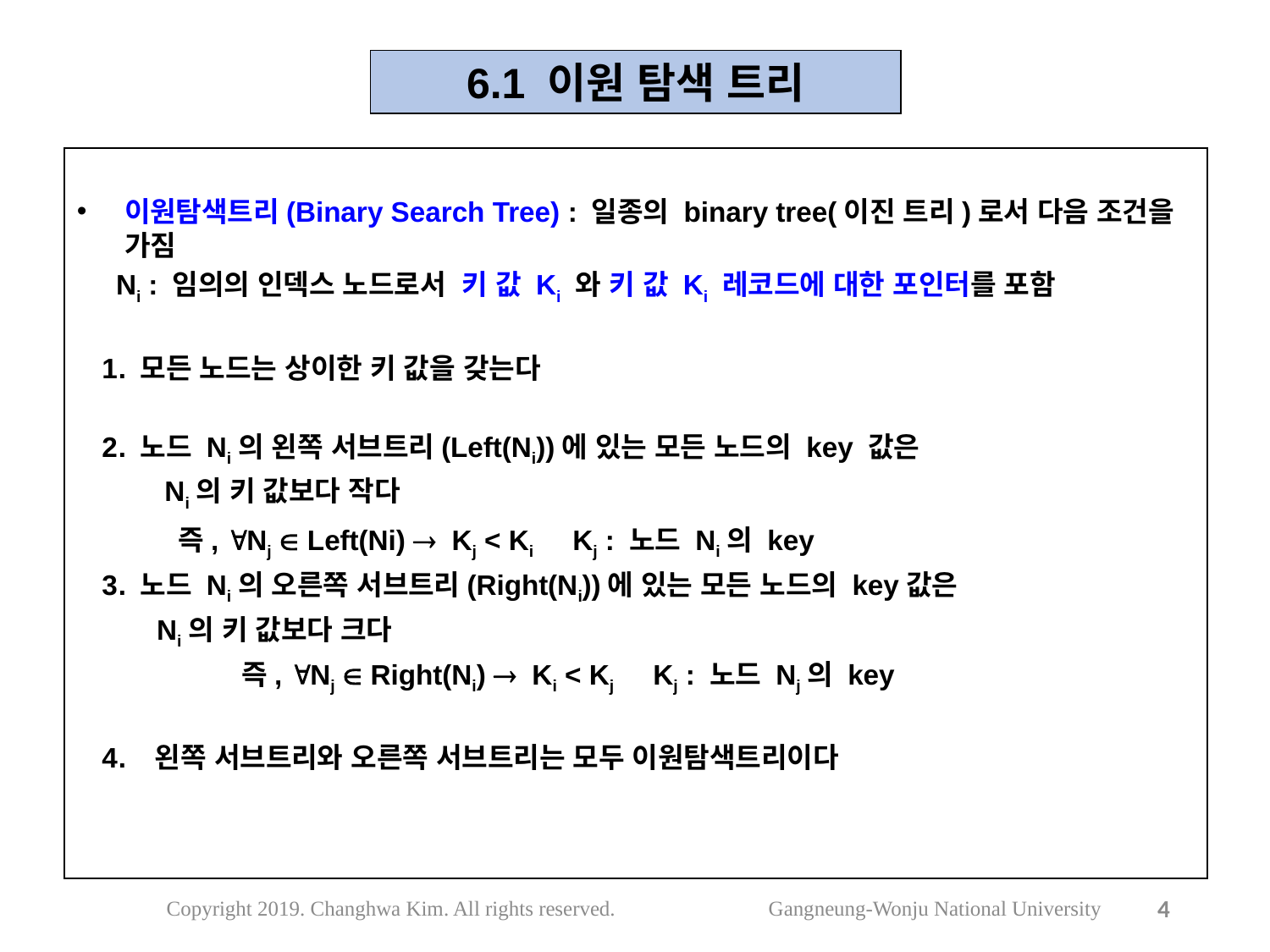

6.1 이원 탐색 트리

이원탐색트리(Binary Search Tree) : 일종의 binary tree(이진 트리)로서 다음 조건을 가짐
     Ni : 임의의 인덱스 노드로서  키 값 Ki 와 키 값 Ki 레코드에 대한 포인터를 포함

모든 노드는 상이한 키 값을 갖는다

노드 Ni의 왼쪽 서브트리(Left(Ni))에 있는 모든 노드의 key 값은
        Ni의 키 값보다 작다
	    즉, ∀Nj ∈ Left(Ni) →  Kj < Ki     Kj : 노드 Ni의 key
노드 Ni의 오른쪽 서브트리(Right(Ni))에 있는 모든 노드의 key값은
       Ni의 키 값보다 크다
                 즉, ∀Nj ∈ Right(Ni) →  Ki < Kj     Kj : 노드 Nj의 key

 왼쪽 서브트리와 오른쪽 서브트리는 모두 이원탐색트리이다
Copyright 2019. Changhwa Kim. All rights reserved.                             Gangneung-Wonju National University
4